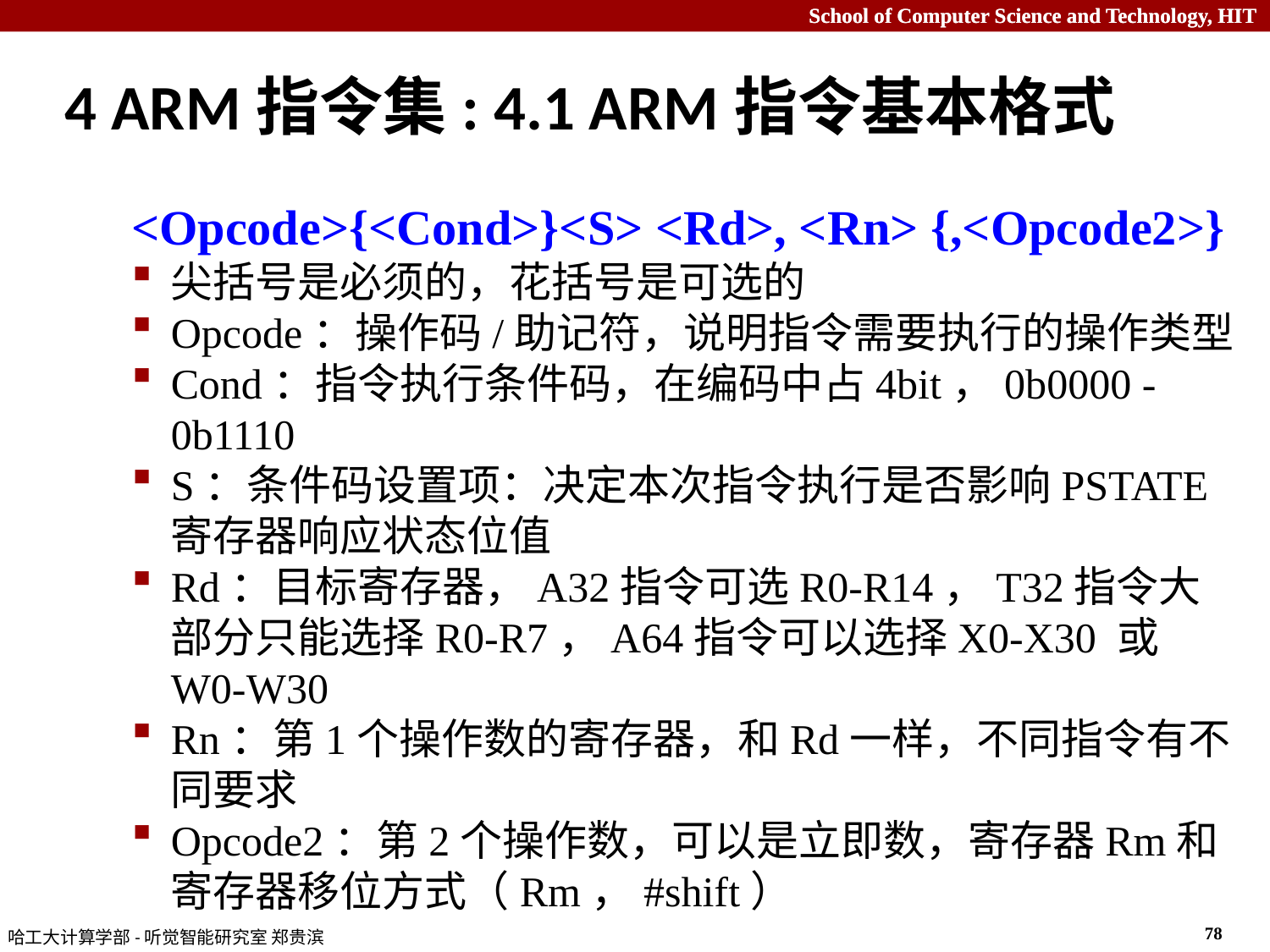

# 4 ARM指令集: 4.1 ARM指令基本格式
<Opcode>{<Cond>}<S> <Rd>, <Rn> {,<Opcode2>}
尖括号是必须的，花括号是可选的
Opcode：操作码/助记符，说明指令需要执行的操作类型
Cond：指令执行条件码，在编码中占4bit，0b0000 -0b1110
S：条件码设置项：决定本次指令执行是否影响PSTATE寄存器响应状态位值
Rd：目标寄存器，A32指令可选R0-R14，T32指令大部分只能选择R0-R7，A64指令可以选择X0-X30 或 W0-W30
Rn：第1个操作数的寄存器，和Rd一样，不同指令有不同要求
Opcode2：第2个操作数，可以是立即数，寄存器Rm和寄存器移位方式（Rm，#shift）